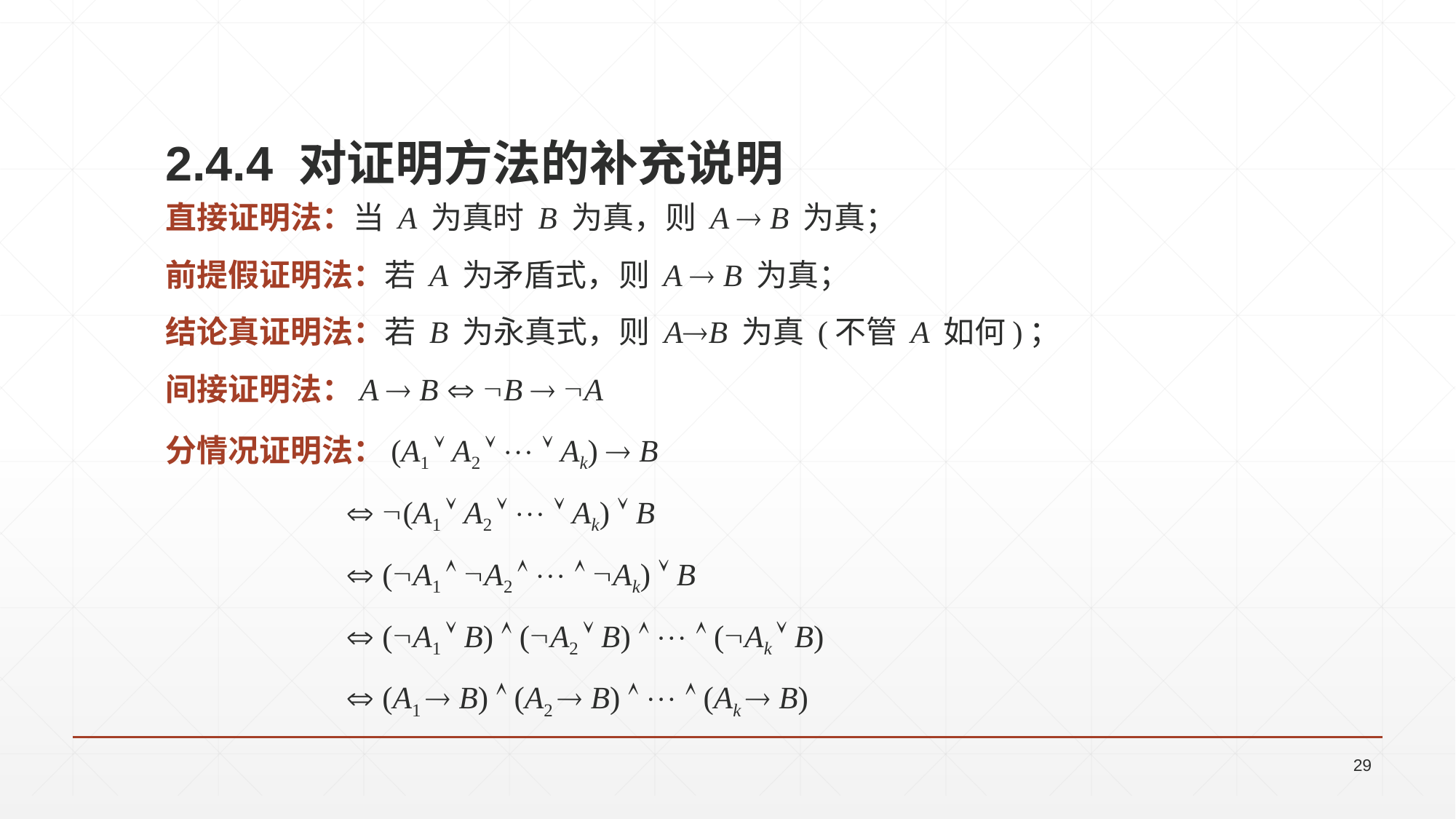

2.4.4 对证明方法的补充说明
直接证明法：当 A 为真时 B 为真，则 A → B 为真；
前提假证明法：若 A 为矛盾式，则 A → B 为真；
结论真证明法：若 B 为永真式，则 A→B 为真 (不管 A 如何)；
间接证明法：A → B ⇔ ¬B → ¬A
分情况证明法：(A1 ∨ A2 ∨ … ∨ Ak) → B
                       ⇔ ¬(A1 ∨ A2 ∨ … ∨ Ak) ∨ B
                       ⇔ (¬A1 ∧ ¬A2 ∧ … ∧ ¬Ak) ∨ B
                       ⇔ (¬A1 ∨ B) ∧ (¬A2 ∨ B) ∧ … ∧ (¬Ak ∨ B)
                       ⇔ (A1 → B) ∧ (A2 → B) ∧ … ∧ (Ak → B)
29